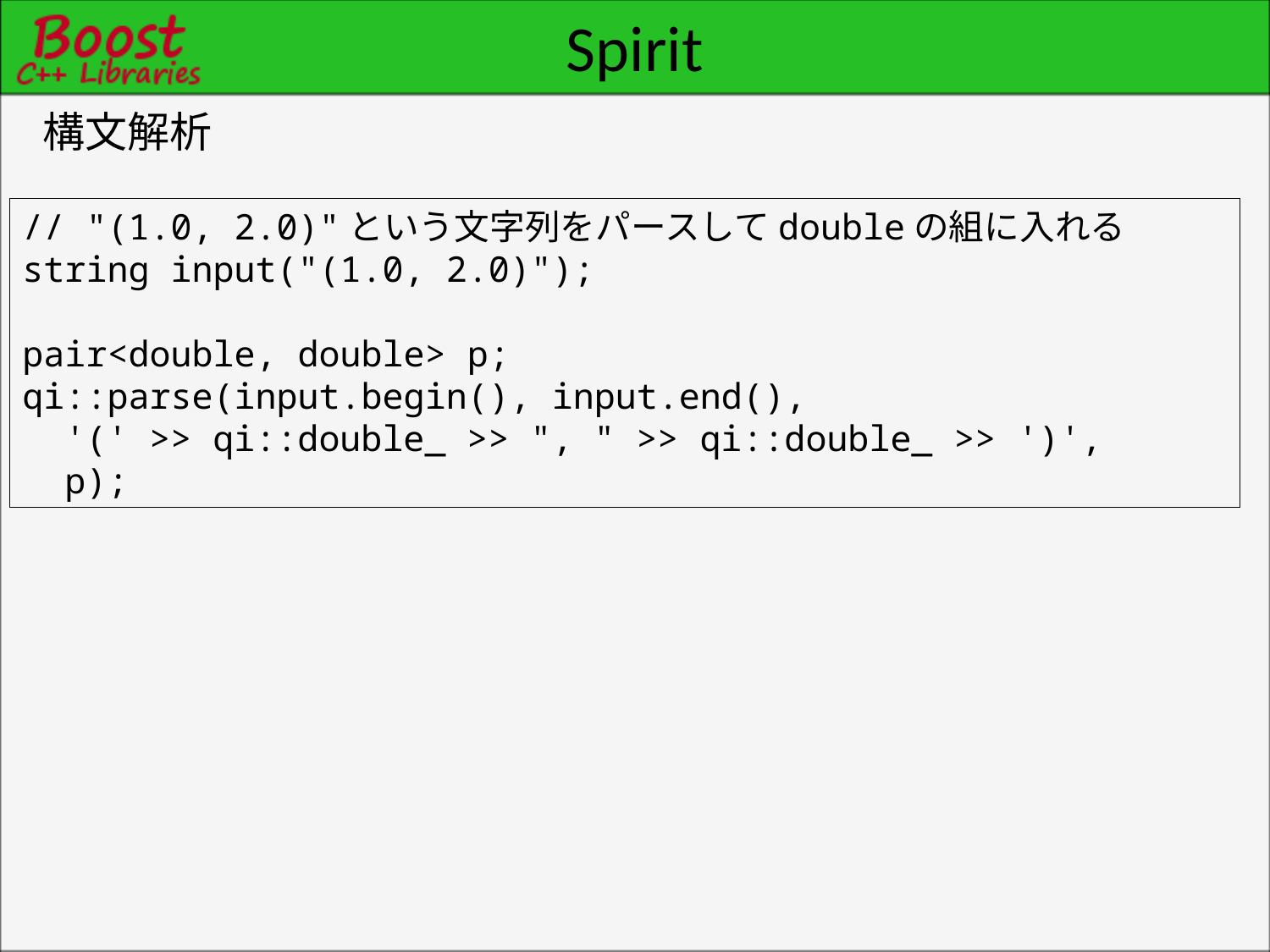

# Spirit
構文解析
// "(1.0, 2.0)"という文字列をパースしてdoubleの組に入れる
string input("(1.0, 2.0)");

pair<double, double> p;
qi::parse(input.begin(), input.end(),
  '(' >> qi::double_ >> ", " >> qi::double_ >> ')',
  p);